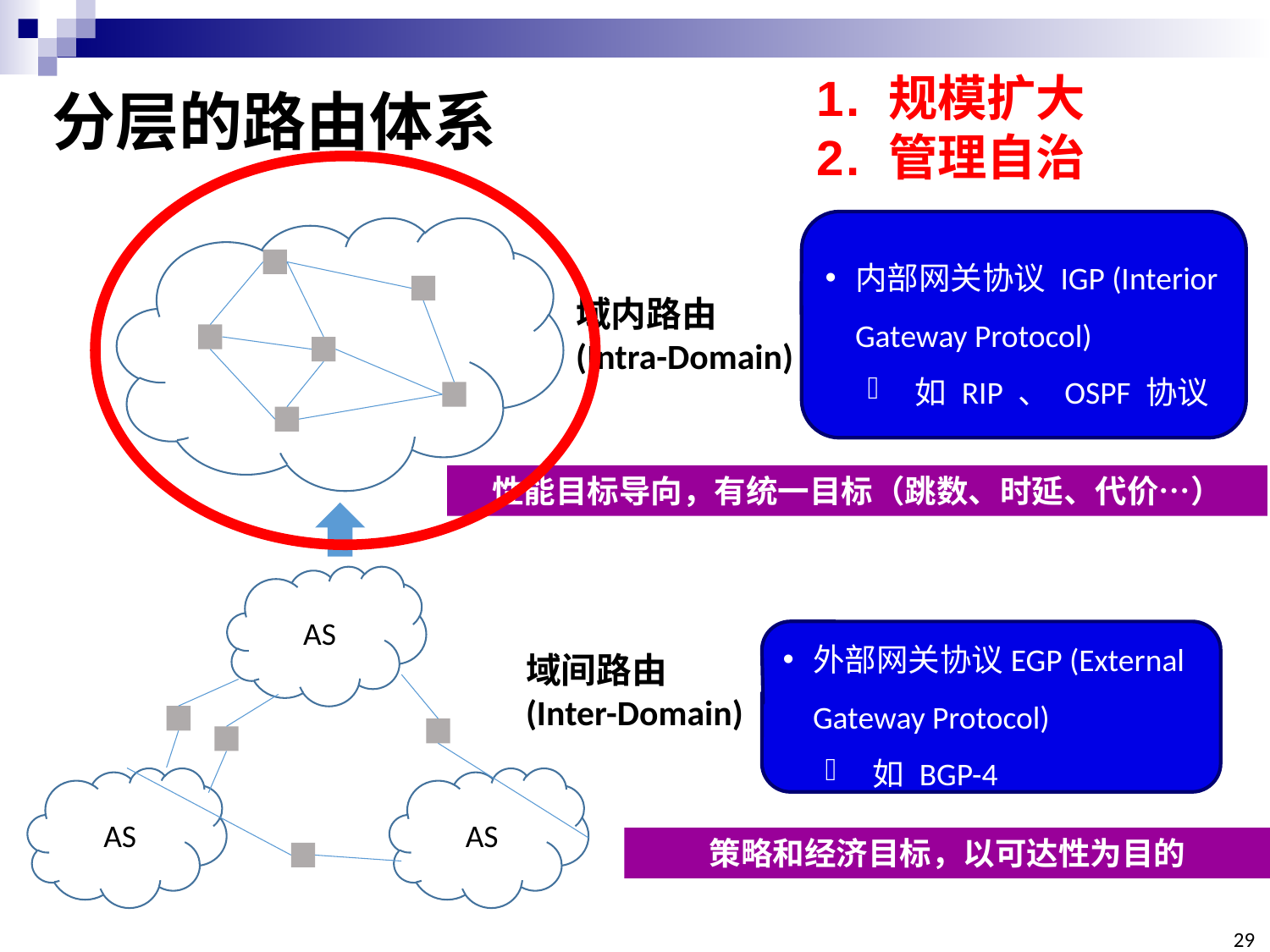

规模扩大
管理自治
# 分层的路由体系

内部网关协议 IGP (Interior Gateway Protocol)
如 RIP 、 OSPF 协议

域内路由
(Intra-Domain)
性能目标导向，有统一目标（跳数、时延、代价…）

AS

AS
AS

外部网关协议EGP (External Gateway Protocol)
如 BGP-4
域间路由
(Inter-Domain)
策略和经济目标，以可达性为目的
29